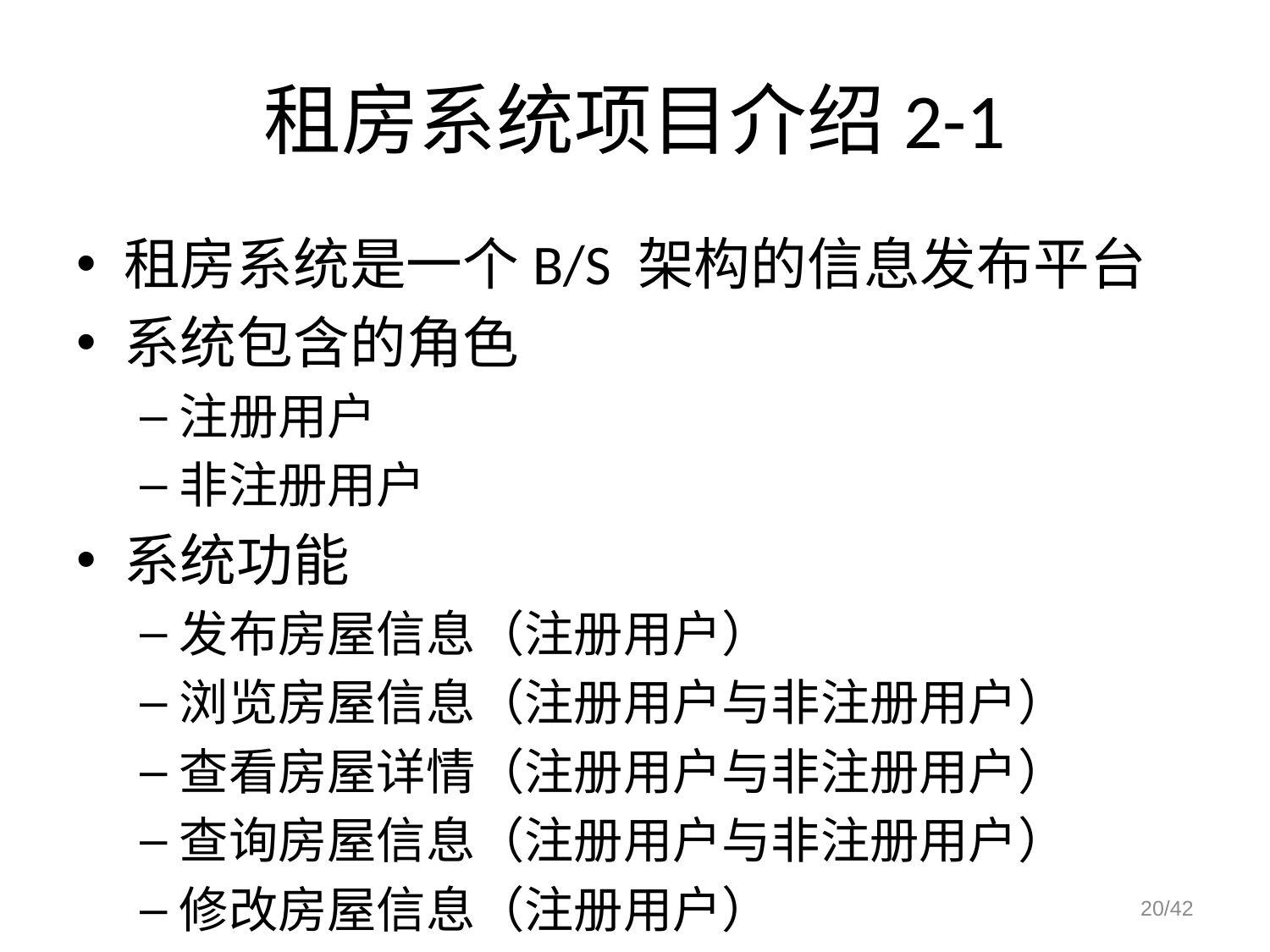

# 租房系统项目介绍2-1
租房系统是一个B/S 架构的信息发布平台
系统包含的角色
注册用户
非注册用户
系统功能
发布房屋信息（注册用户）
浏览房屋信息（注册用户与非注册用户）
查看房屋详情（注册用户与非注册用户）
查询房屋信息（注册用户与非注册用户）
修改房屋信息（注册用户）
删除房屋信息（注册用户）

20/42